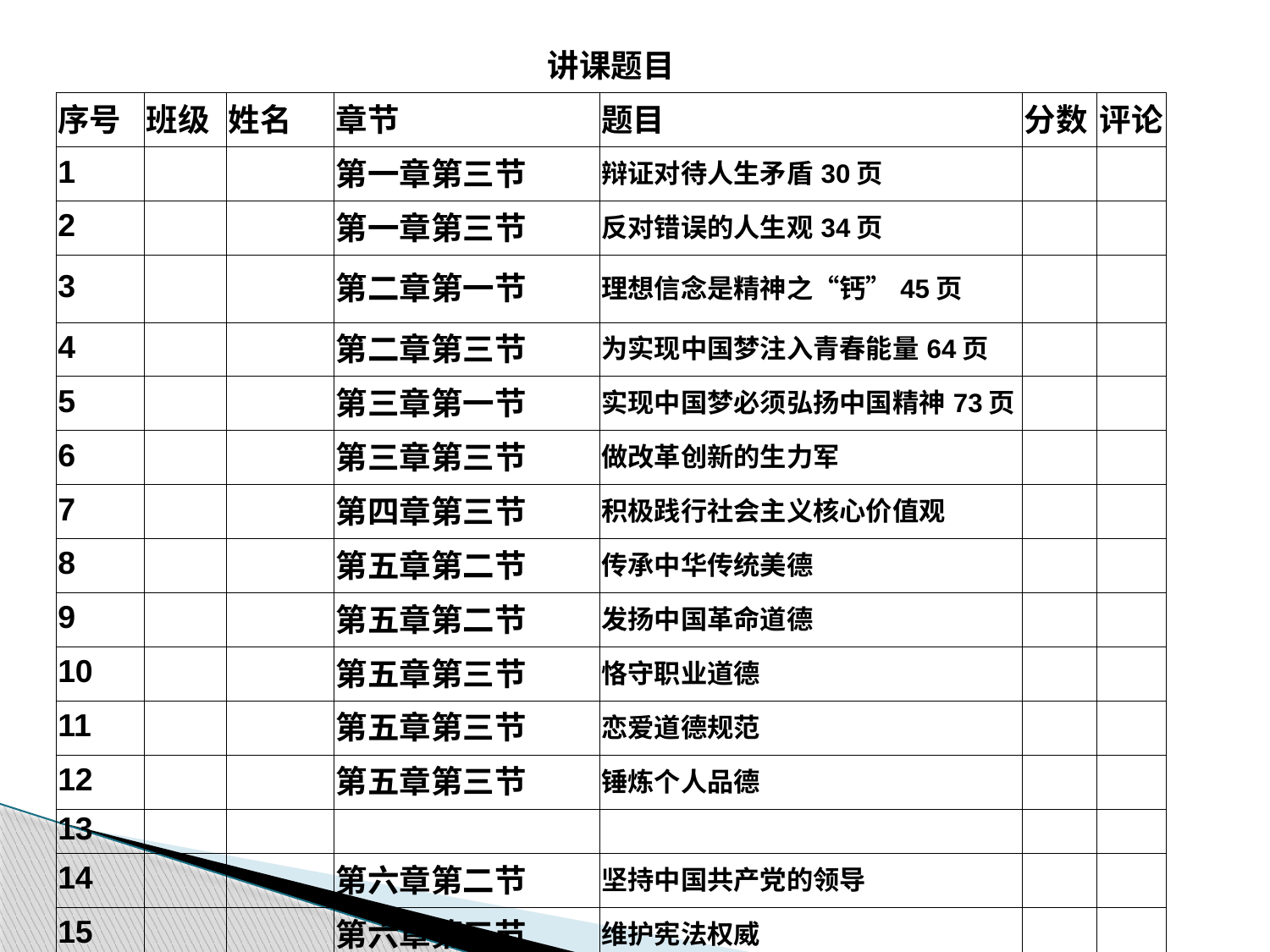

| 讲课题目 |  |  |  |  |  |  |
| --- | --- | --- | --- | --- | --- | --- |
| 序号 | 班级 | 姓名 | 章节 | 题目 | 分数 | 评论 |
| 1 |  |  | 第一章第三节 | 辩证对待人生矛盾30页 |  |  |
| 2 |  |  | 第一章第三节 | 反对错误的人生观34页 |  |  |
| 3 |  |  | 第二章第一节 | 理想信念是精神之“钙”45页 |  |  |
| 4 |  |  | 第二章第三节 | 为实现中国梦注入青春能量64页 |  |  |
| 5 |  |  | 第三章第一节 | 实现中国梦必须弘扬中国精神73页 |  |  |
| 6 |  |  | 第三章第三节 | 做改革创新的生力军 |  |  |
| 7 |  |  | 第四章第三节 | 积极践行社会主义核心价值观 |  |  |
| 8 |  |  | 第五章第二节 | 传承中华传统美德 |  |  |
| 9 |  |  | 第五章第二节 | 发扬中国革命道德 |  |  |
| 10 |  |  | 第五章第三节 | 恪守职业道德 |  |  |
| 11 |  |  | 第五章第三节 | 恋爱道德规范 |  |  |
| 12 |  |  | 第五章第三节 | 锤炼个人品德 |  |  |
| 13 |  |  |  |  |  |  |
| 14 |  |  | 第六章第二节 | 坚持中国共产党的领导 |  |  |
| 15 |  |  | 第六章第三节 | 维护宪法权威 |  |  |
| 16 |  |  |  |  |  |  |